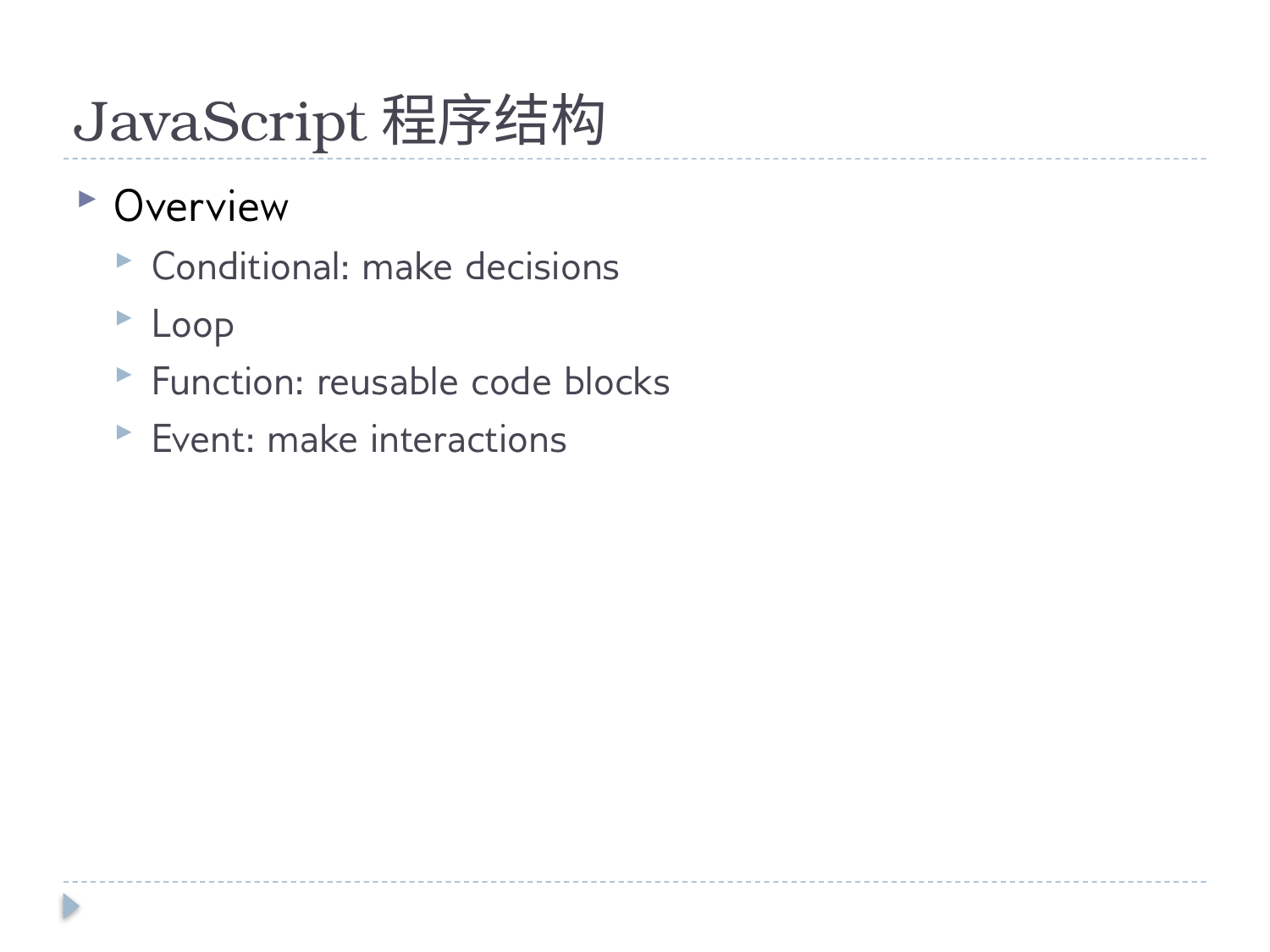

# JavaScript程序结构
Overview
Conditional: make decisions
Loop
Function: reusable code blocks
Event: make interactions